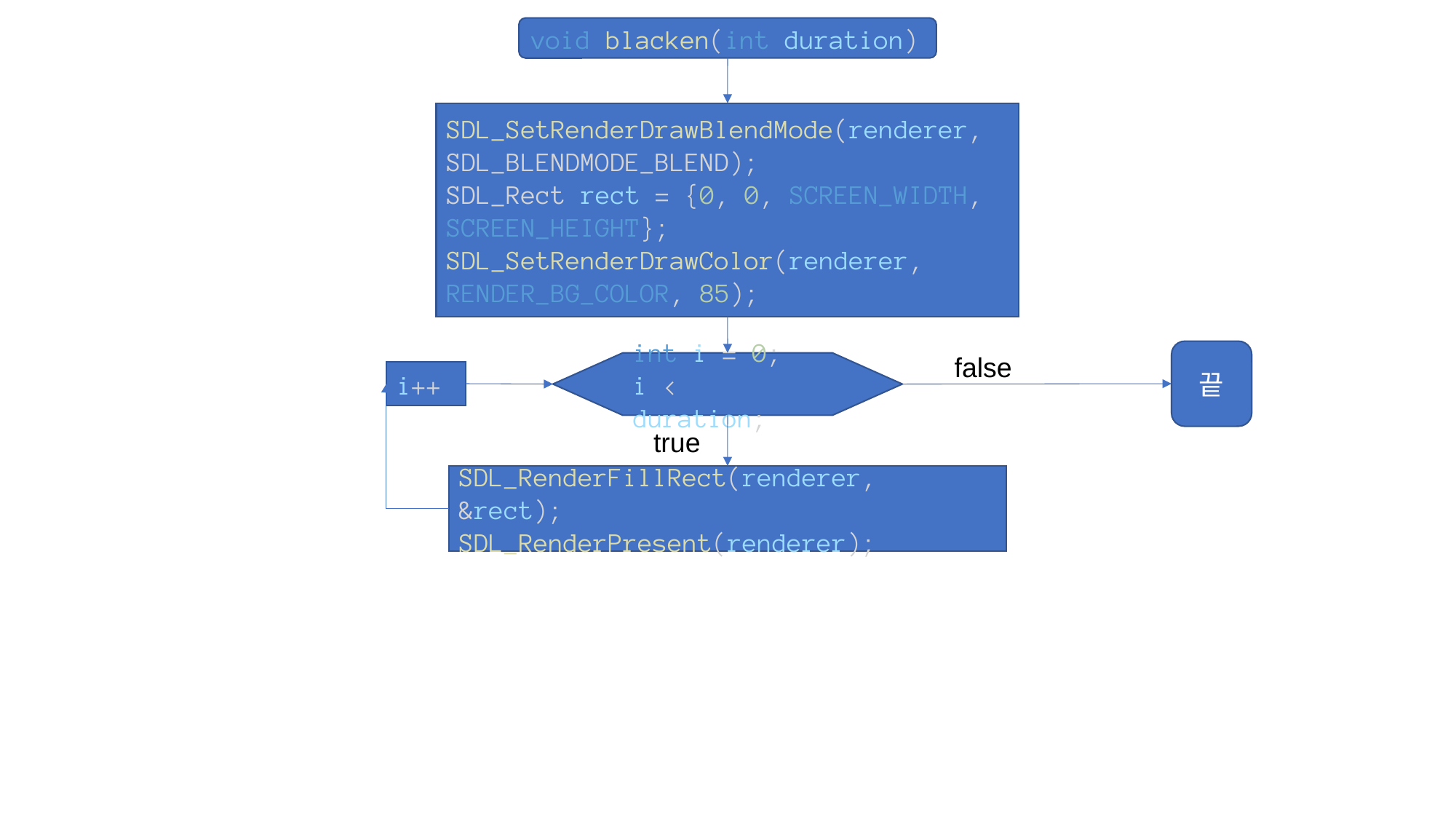

void blacken(int duration)
SDL_SetRenderDrawBlendMode(renderer, SDL_BLENDMODE_BLEND);
SDL_Rect rect = {0, 0, SCREEN_WIDTH, SCREEN_HEIGHT};
SDL_SetRenderDrawColor(renderer, RENDER_BG_COLOR, 85);
끝
false
int i = 0;
i < duration;
i++
true
SDL_RenderFillRect(renderer, &rect);
SDL_RenderPresent(renderer);